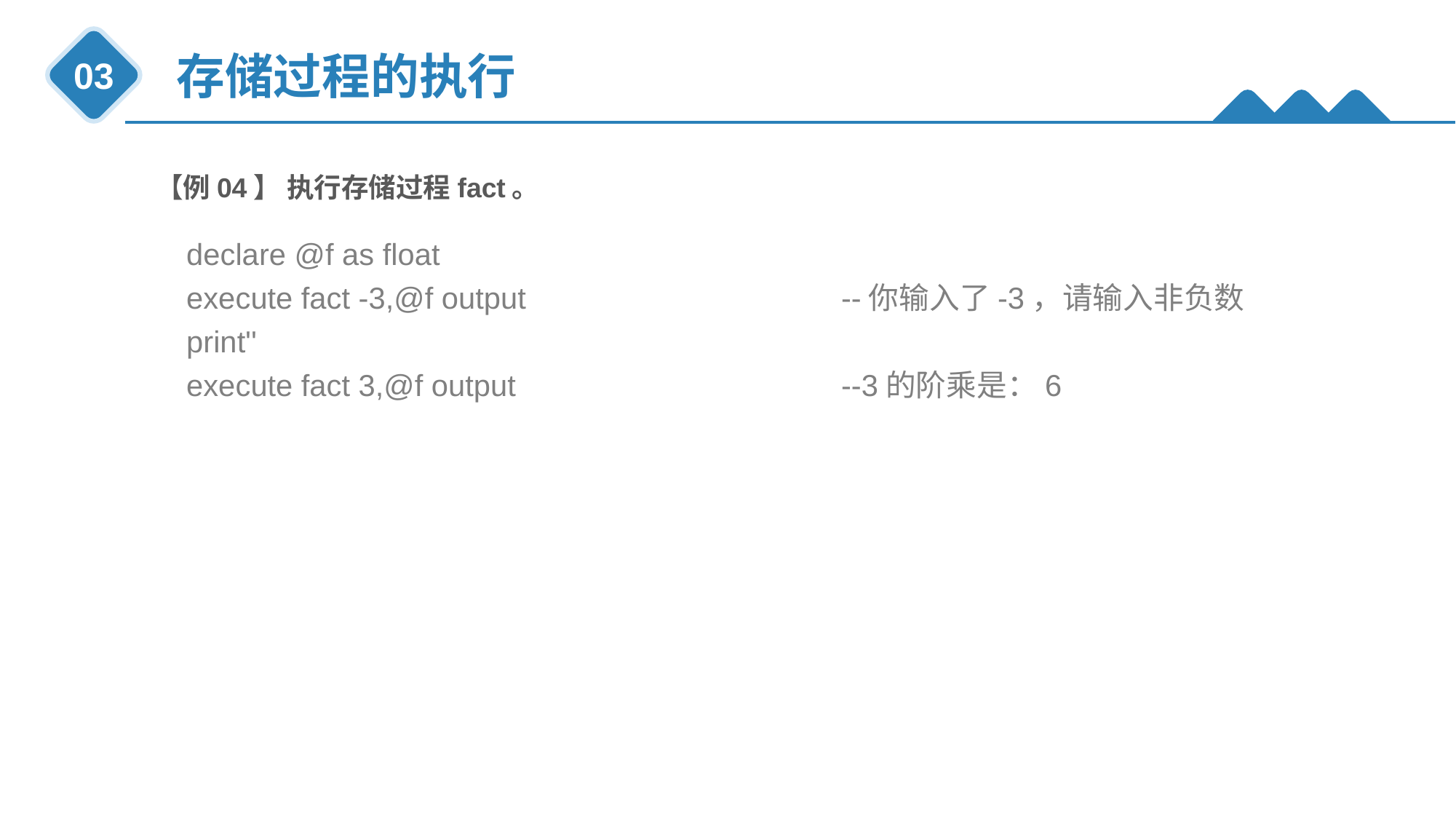

存储过程的执行
03

【例04】 执行存储过程fact。
declare @f as float
execute fact -3,@f output			--你输入了-3，请输入非负数
print''
execute fact 3,@f output			--3的阶乘是：6